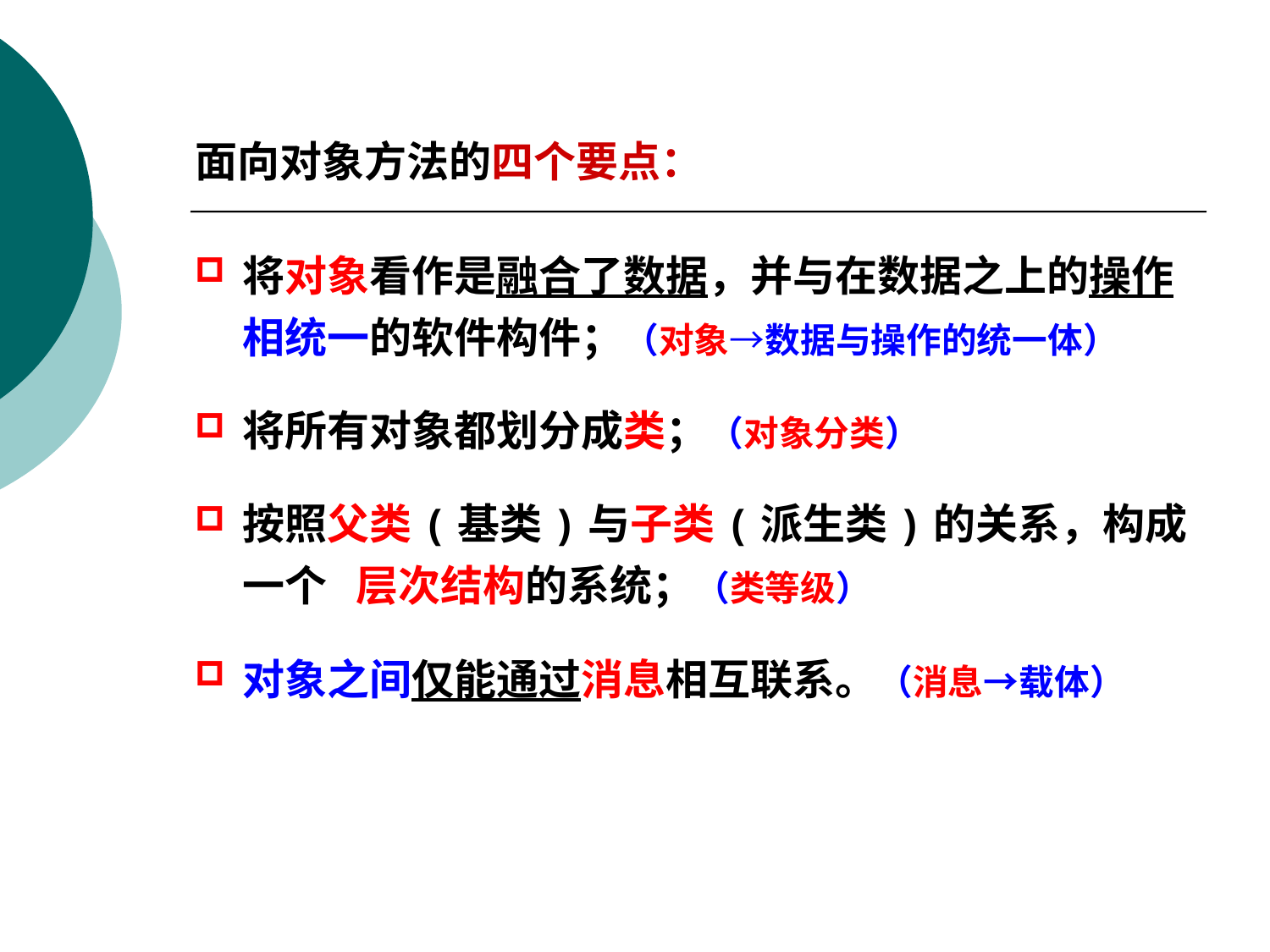

面向对象方法的四个要点：
将对象看作是融合了数据，并与在数据之上的操作相统一的软件构件；（对象→数据与操作的统一体）
将所有对象都划分成类；（对象分类）
按照父类(基类)与子类(派生类)的关系，构成一个   层次结构的系统；（类等级）
对象之间仅能通过消息相互联系。（消息→载体）